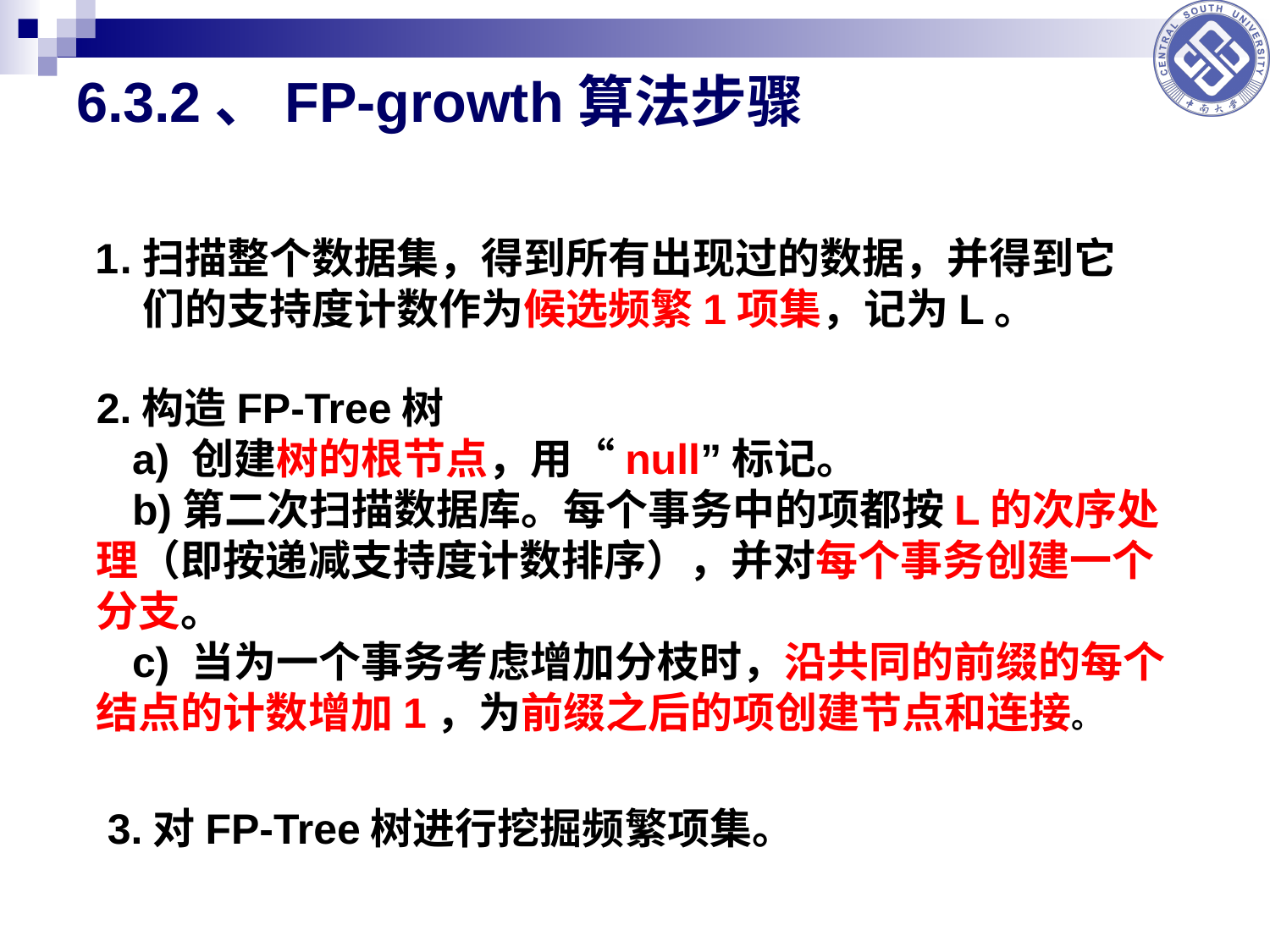

6.3.2、FP-growth算法步骤
扫描整个数据集，得到所有出现过的数据，并得到它们的支持度计数作为候选频繁1项集，记为L。
2.构造FP-Tree树
   a) 创建树的根节点，用“null”标记。
   b)第二次扫描数据库。每个事务中的项都按L的次序处理（即按递减支持度计数排序），并对每个事务创建一个分支。
   c) 当为一个事务考虑增加分枝时，沿共同的前缀的每个结点的计数增加1，为前缀之后的项创建节点和连接。

3.对FP-Tree树进行挖掘频繁项集。